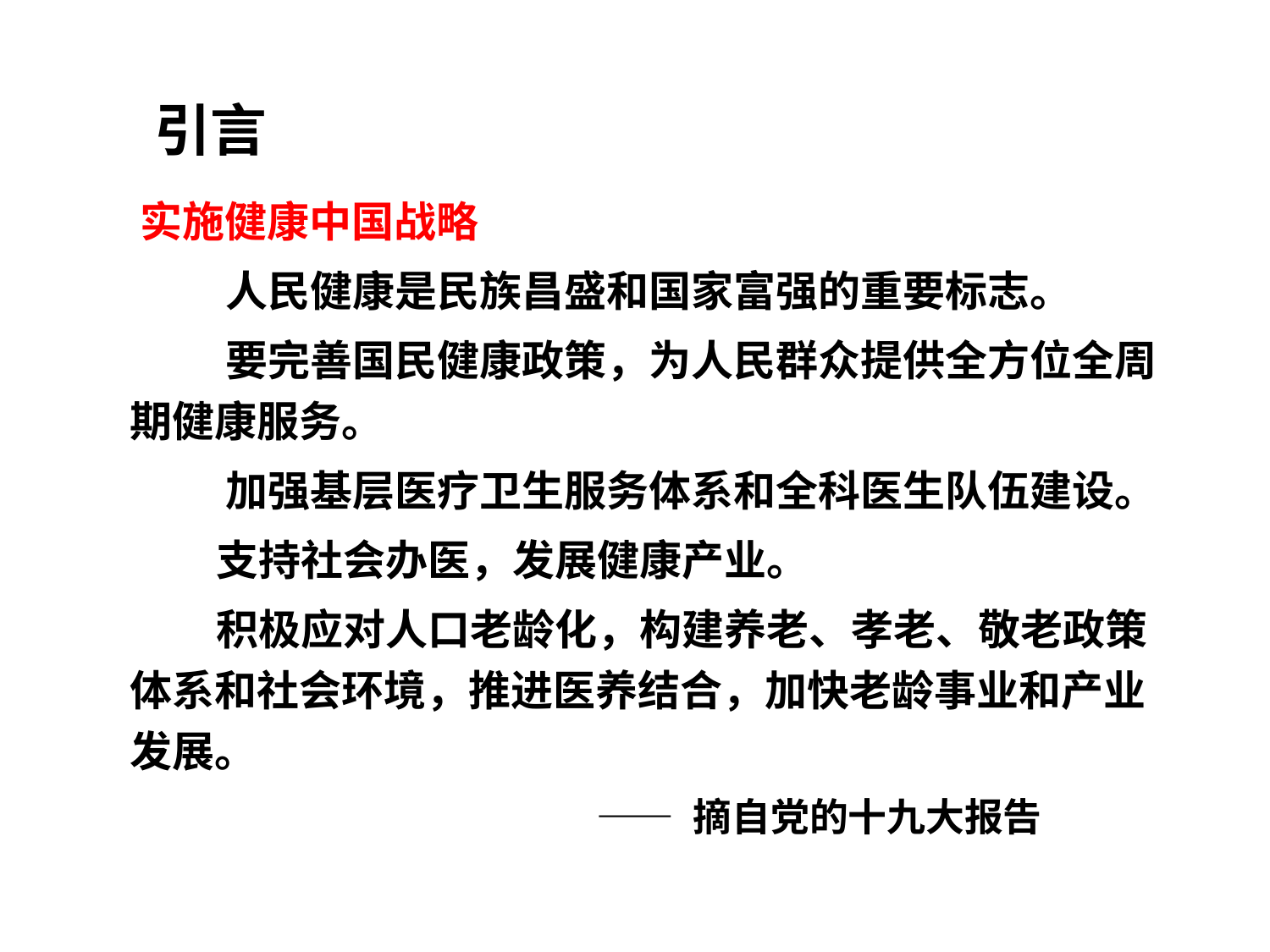

# 引言
     实施健康中国战略
              人民健康是民族昌盛和国家富强的重要标志。
              要完善国民健康政策，为人民群众提供全方位全周期健康服务。
              加强基层医疗卫生服务体系和全科医生队伍建设。
             支持社会办医，发展健康产业。
             积极应对人口老龄化，构建养老、孝老、敬老政策体系和社会环境，推进医养结合，加快老龄事业和产业发展。
                                                          —— 摘自党的十九大报告